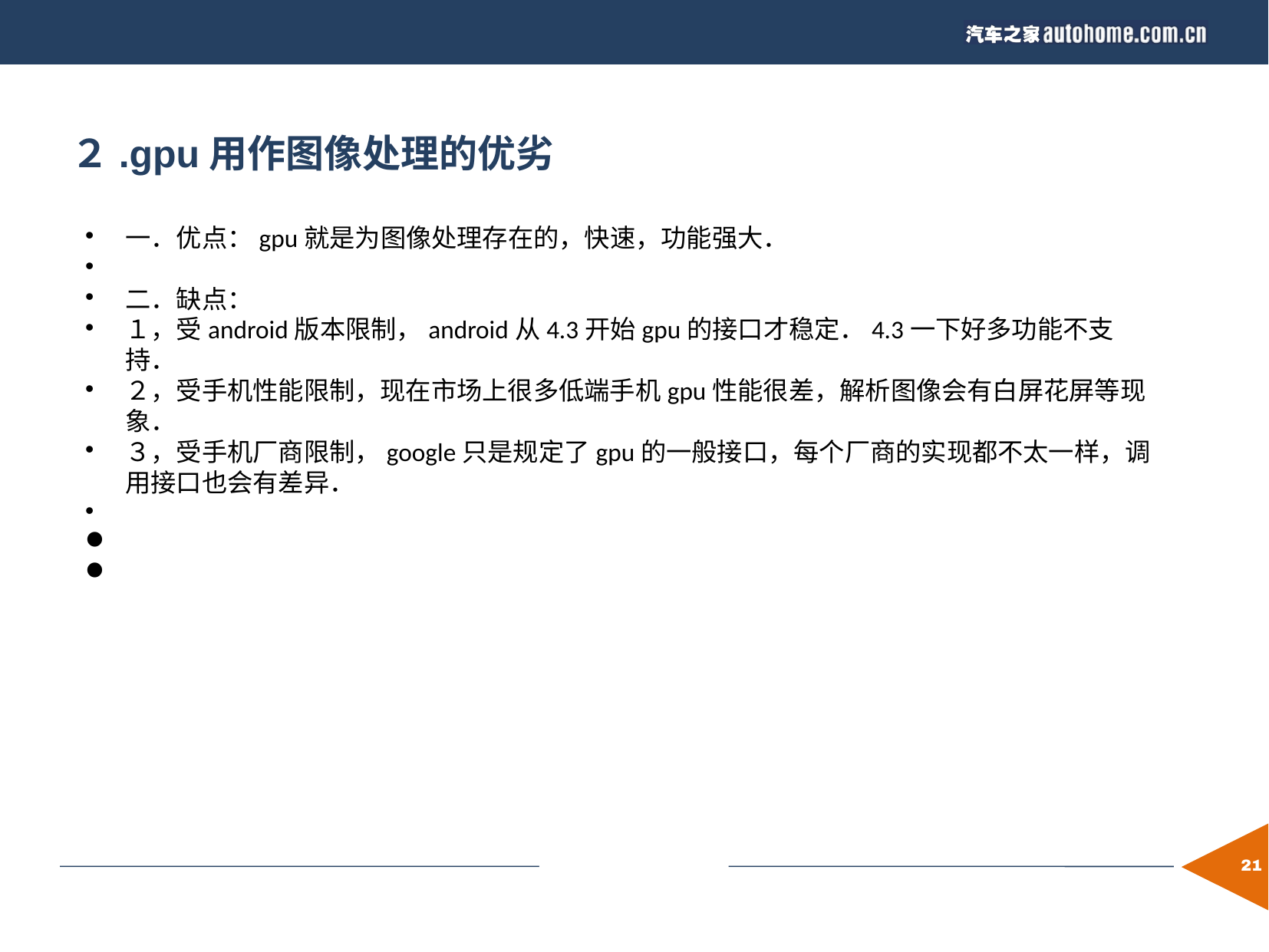

２.gpu用作图像处理的优劣
一．优点：gpu就是为图像处理存在的，快速，功能强大．

二．缺点：
１，受android版本限制，android从4.3开始gpu的接口才稳定．4.3一下好多功能不支持．
２，受手机性能限制，现在市场上很多低端手机gpu性能很差，解析图像会有白屏花屏等现象．
３，受手机厂商限制，google只是规定了gpu的一般接口，每个厂商的实现都不太一样，调用接口也会有差异．

21